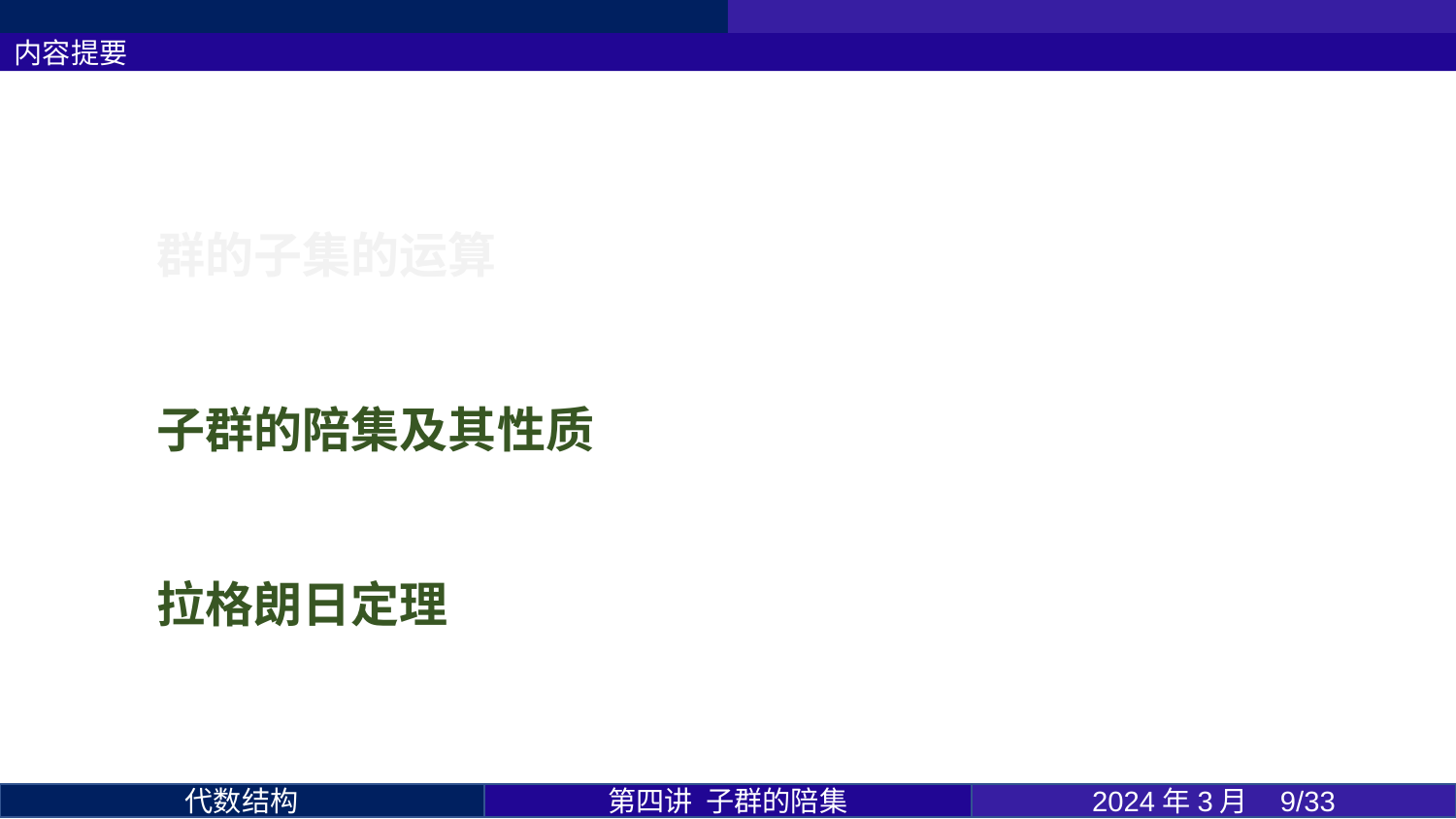

内容提要
群的子集的运算

子群的陪集及其性质

拉格朗日定理
第四讲  子群的陪集
2024年3月    9/33
代数结构